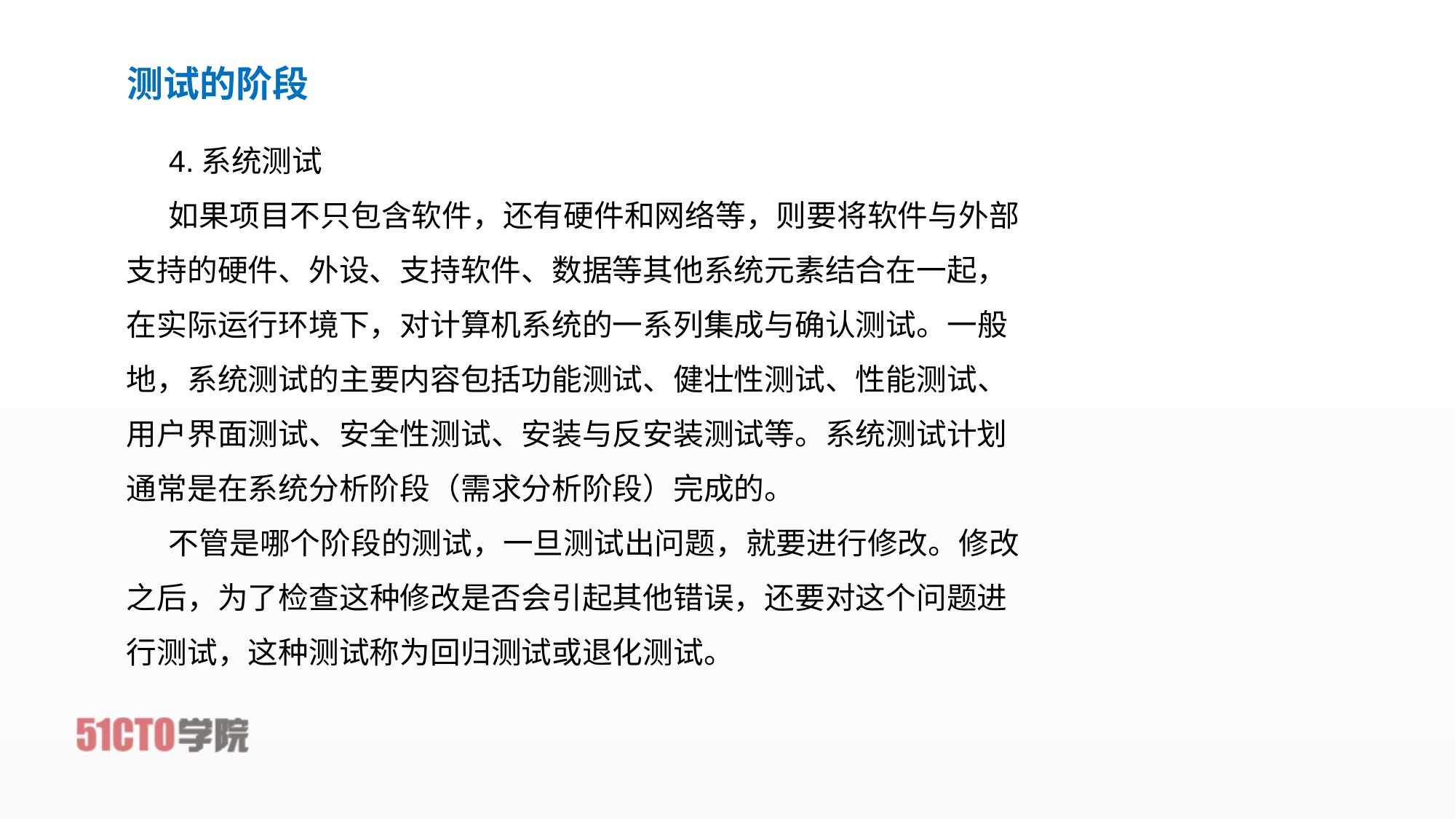

# 测试的阶段
4.系统测试
如果项目不只包含软件，还有硬件和网络等，则要将软件与外部支持的硬件、外设、支持软件、数据等其他系统元素结合在一起，在实际运行环境下，对计算机系统的一系列集成与确认测试。一般地，系统测试的主要内容包括功能测试、健壮性测试、性能测试、用户界面测试、安全性测试、安装与反安装测试等。系统测试计划通常是在系统分析阶段（需求分析阶段）完成的。
不管是哪个阶段的测试，一旦测试出问题，就要进行修改。修改之后，为了检查这种修改是否会引起其他错误，还要对这个问题进行测试，这种测试称为回归测试或退化测试。